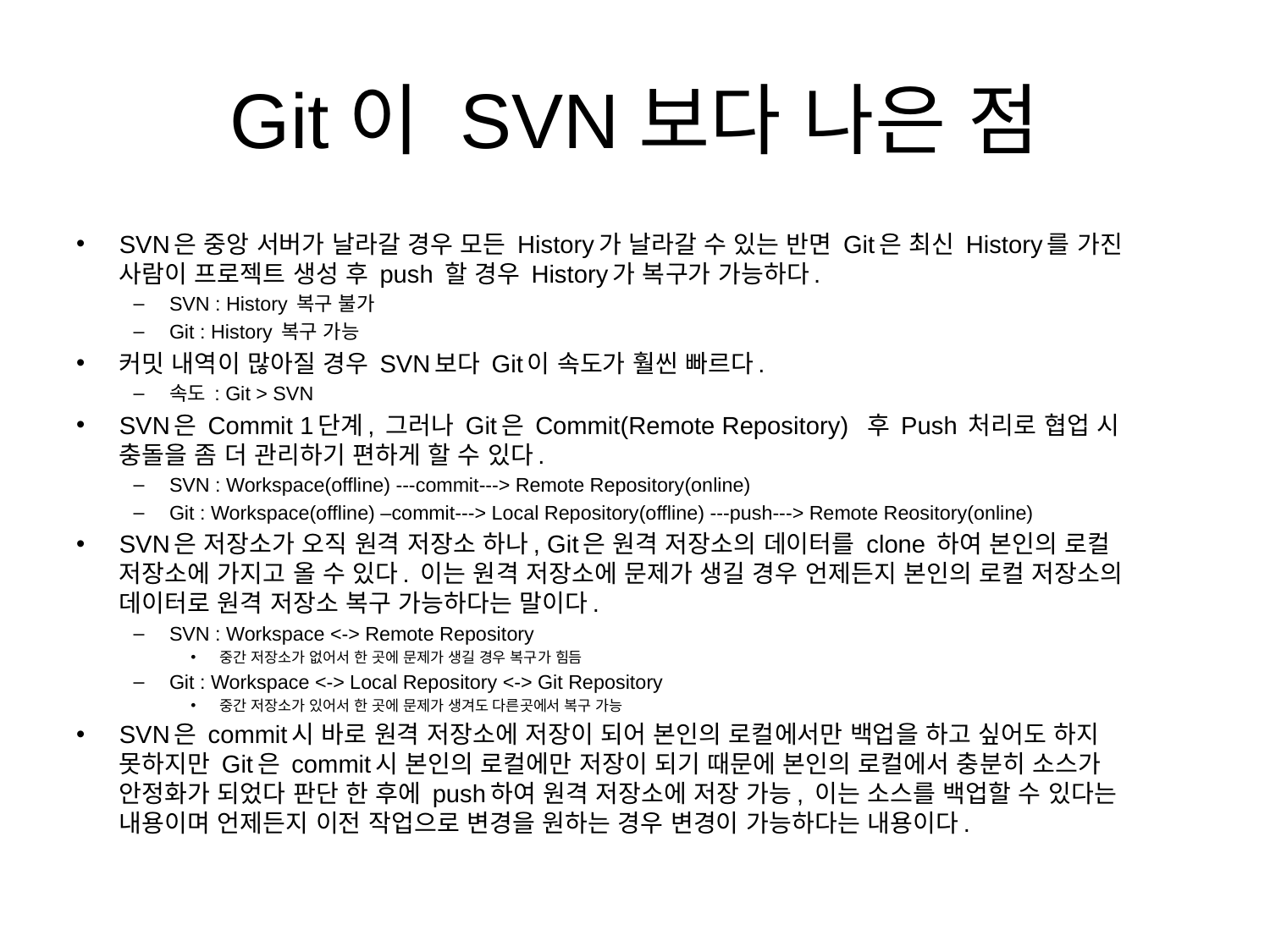

# Git이 SVN보다 나은 점
SVN은 중앙 서버가 날라갈 경우 모든 History가 날라갈 수 있는 반면 Git은 최신 History를 가진 사람이 프로젝트 생성 후 push 할 경우 History가 복구가 가능하다.
SVN : History 복구 불가
Git : History 복구 가능
커밋 내역이 많아질 경우 SVN보다 Git이 속도가 훨씬 빠르다.
속도 : Git > SVN
SVN은 Commit 1단계, 그러나 Git은 Commit(Remote Repository)  후 Push 처리로 협업 시 충돌을 좀 더 관리하기 편하게 할 수 있다.
SVN : Workspace(offline) ---commit---> Remote Repository(online)
Git : Workspace(offline) –commit---> Local Repository(offline) ---push---> Remote Reository(online)
SVN은 저장소가 오직 원격 저장소 하나, Git은 원격 저장소의 데이터를 clone 하여 본인의 로컬 저장소에 가지고 올 수 있다. 이는 원격 저장소에 문제가 생길 경우 언제든지 본인의 로컬 저장소의 데이터로 원격 저장소 복구 가능하다는 말이다.
SVN : Workspace <-> Remote Repository
중간 저장소가 없어서 한 곳에 문제가 생길 경우 복구가 힘듬
Git : Workspace <-> Local Repository <-> Git Repository
중간 저장소가 있어서 한 곳에 문제가 생겨도 다른곳에서 복구 가능
SVN은 commit시 바로 원격 저장소에 저장이 되어 본인의 로컬에서만 백업을 하고 싶어도 하지 못하지만 Git은 commit시 본인의 로컬에만 저장이 되기 때문에 본인의 로컬에서 충분히 소스가 안정화가 되었다 판단 한 후에 push하여 원격 저장소에 저장 가능, 이는 소스를 백업할 수 있다는 내용이며 언제든지 이전 작업으로 변경을 원하는 경우 변경이 가능하다는 내용이다.